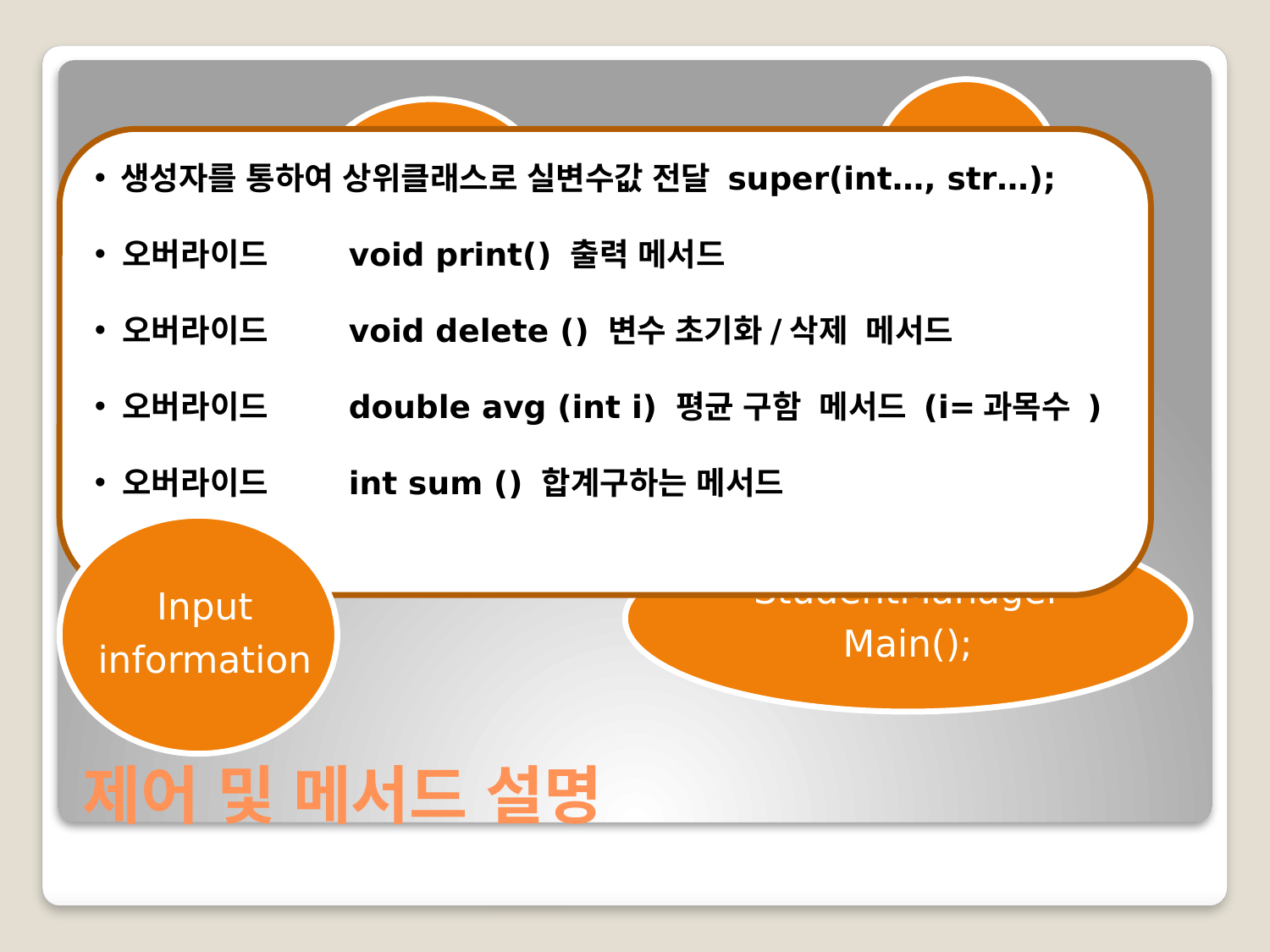

Ordersort

Student
 생성자를 통하여 상위클래스로 실변수값 전달 super(int…, str…);

 오버라이드	void print() 출력 메서드

 오버라이드	void delete () 변수 초기화/삭제  메서드

 오버라이드	double avg (int i) 평균 구함  메서드 (i=과목수 )

 오버라이드	int sum () 합계구하는 메서드

  {

Input
information

StudentManager
Main();
# 제어 및 메서드 설명